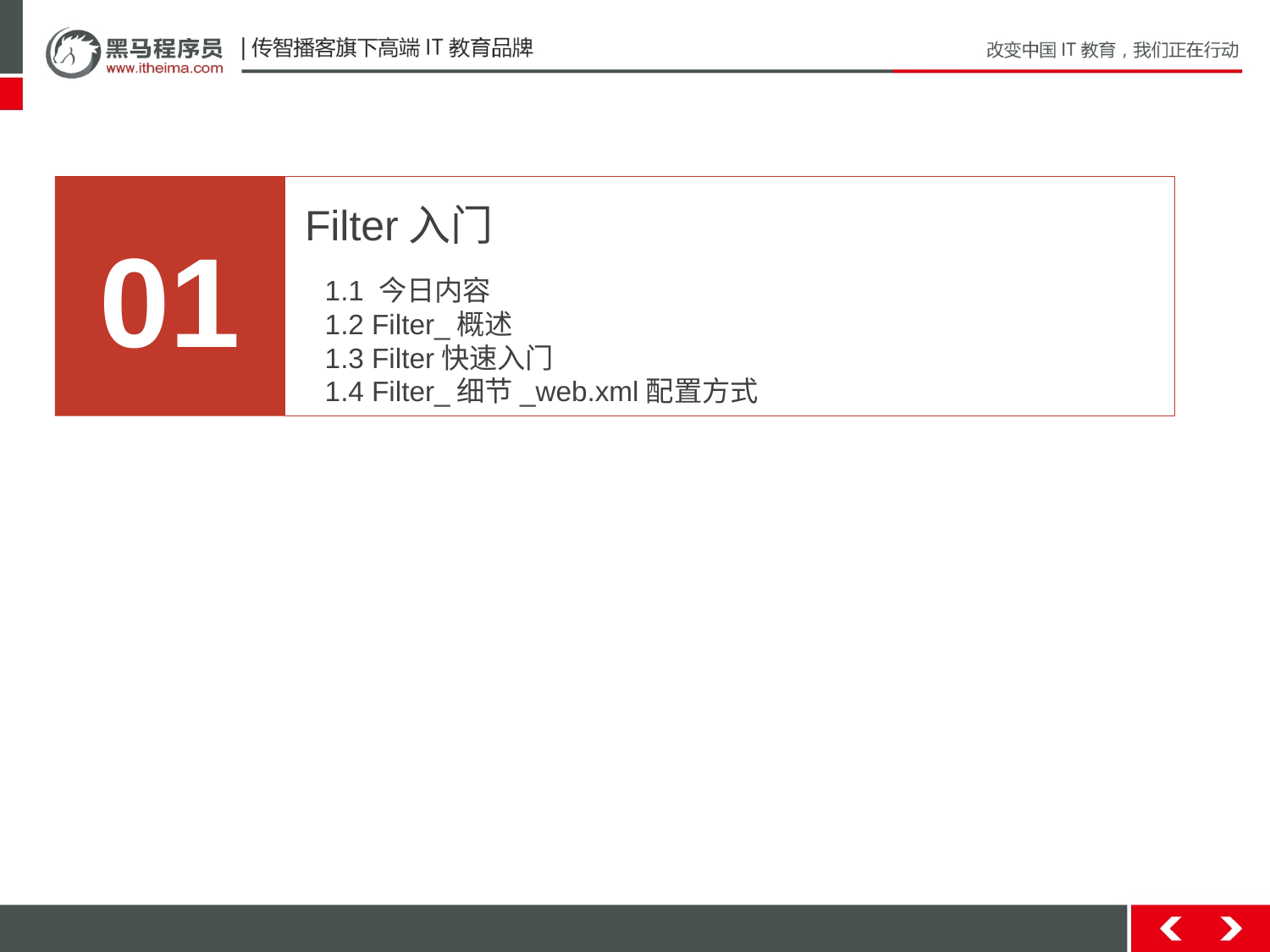

01

Filter入门
1.1 今日内容
1.2 Filter_概述
1.3 Filter快速入门
1.4 Filter_细节_web.xml配置方式